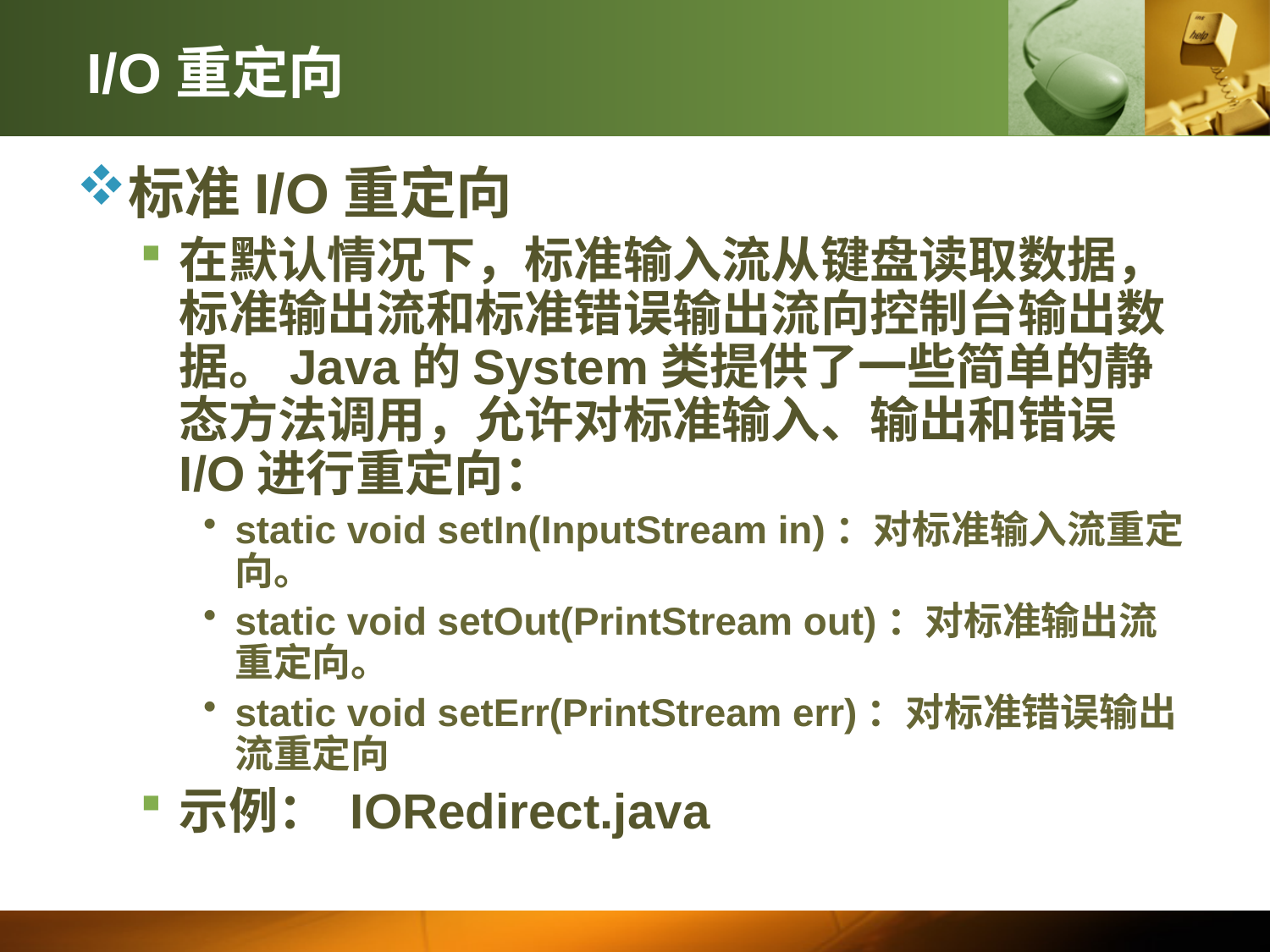

# I/O重定向
标准I/O重定向
在默认情况下，标准输入流从键盘读取数据，标准输出流和标准错误输出流向控制台输出数据。Java的System类提供了一些简单的静态方法调用，允许对标准输入、输出和错误I/O进行重定向：
static void setIn(InputStream in)：对标准输入流重定向。
static void setOut(PrintStream out)：对标准输出流重定向。
static void setErr(PrintStream err)：对标准错误输出流重定向
示例： IORedirect.java